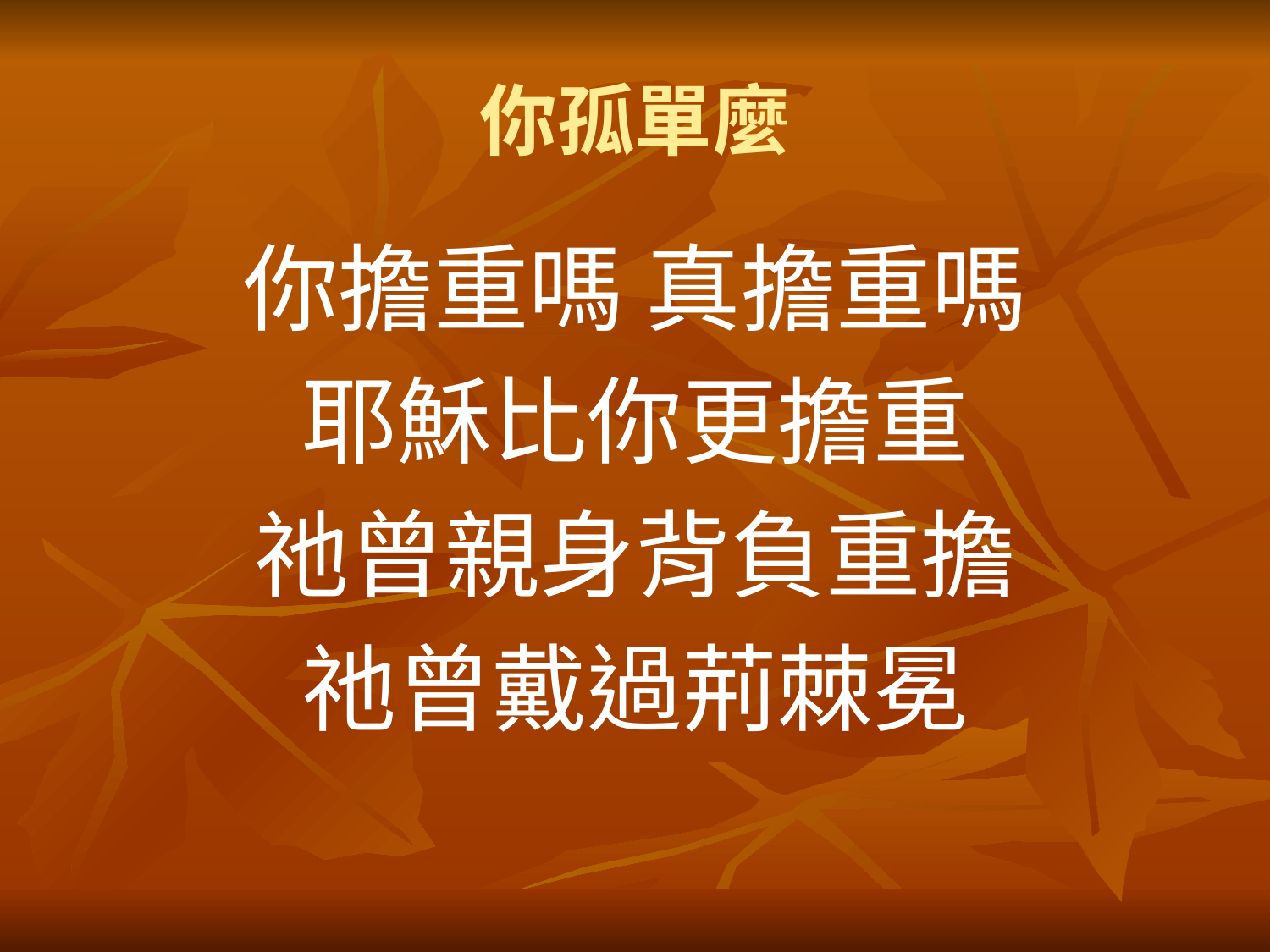

# 你孤單麼
你擔重嗎 真擔重嗎
耶穌比你更擔重
祂曾親身背負重擔
祂曾戴過荊棘冕